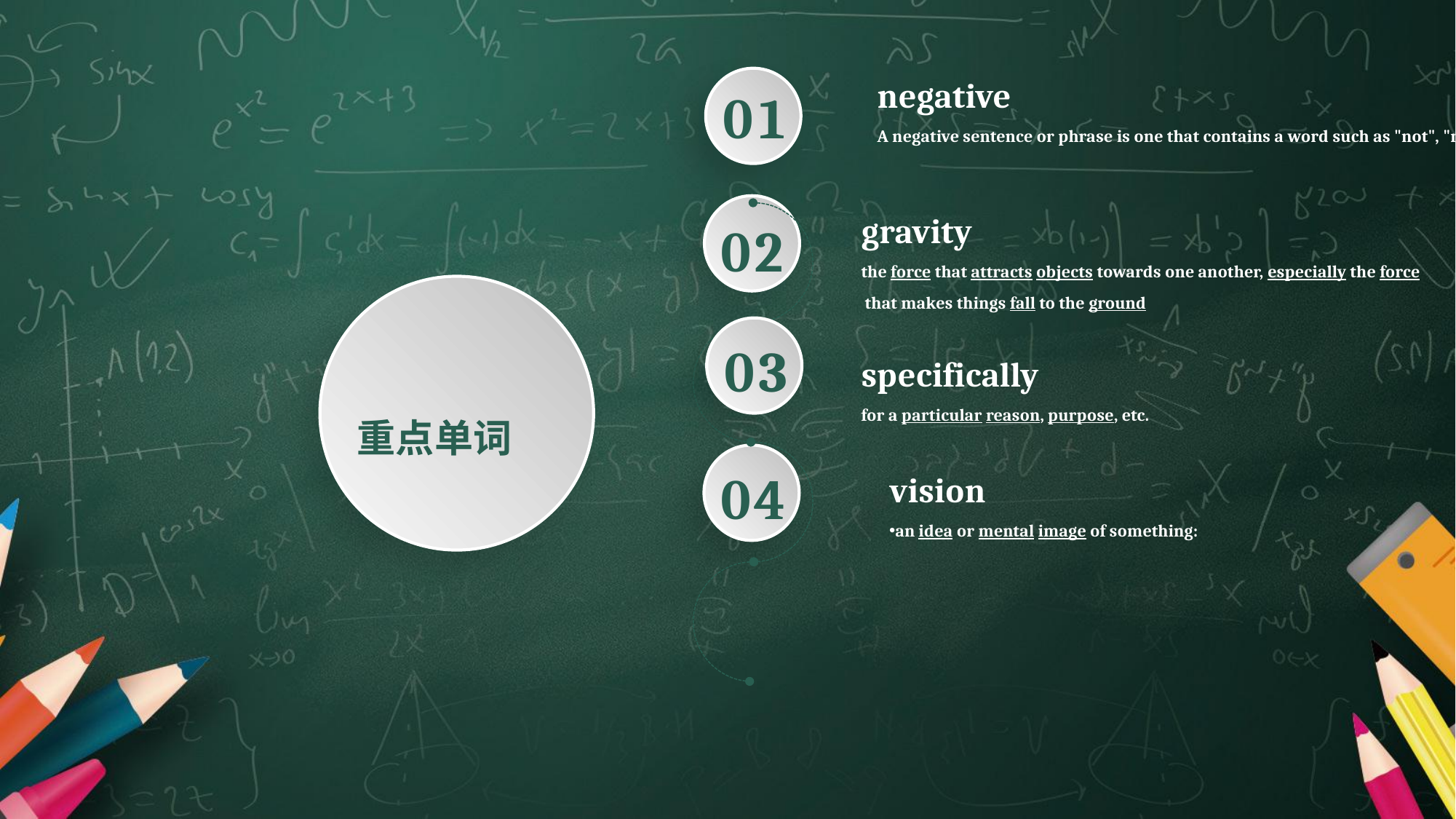

negative
A negative sentence or phrase is one that contains a word such as "not", "no", "never", or "nothing".

01
gravity
the force that attracts objects towards one another, especially the force that makes things fall to the ground

02

重点单词

03
specifically
for a particular reason, purpose, etc.
vision
an idea or mental image of something:

04